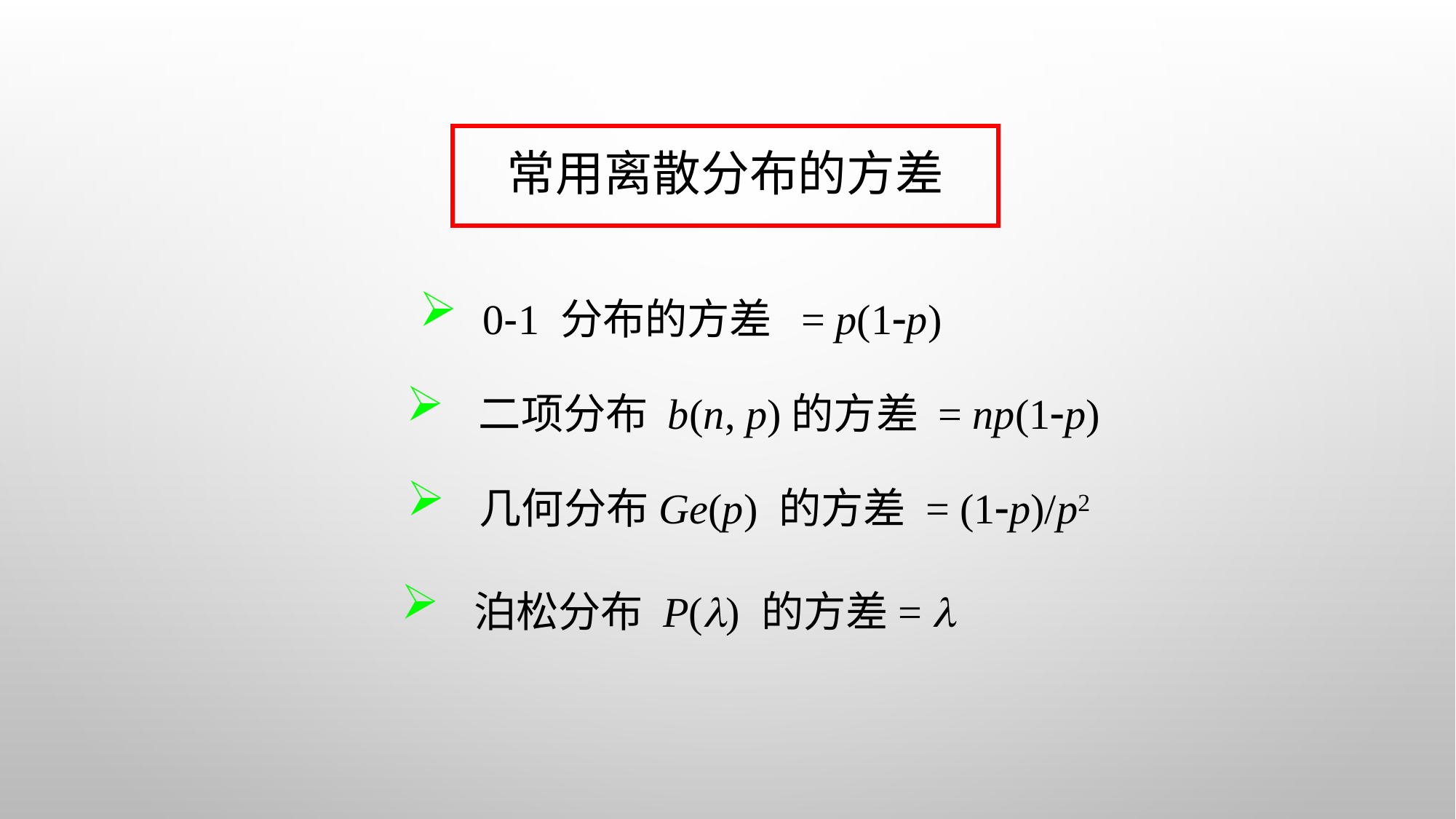

# 常用离散分布的方差
  0-1 分布的方差  = p(1−p)
  二项分布 b(n, p)的方差 = np(1−p)
  几何分布Ge(p) 的方差 = (1−p)/p2
  泊松分布 P(λ) 的方差= λ